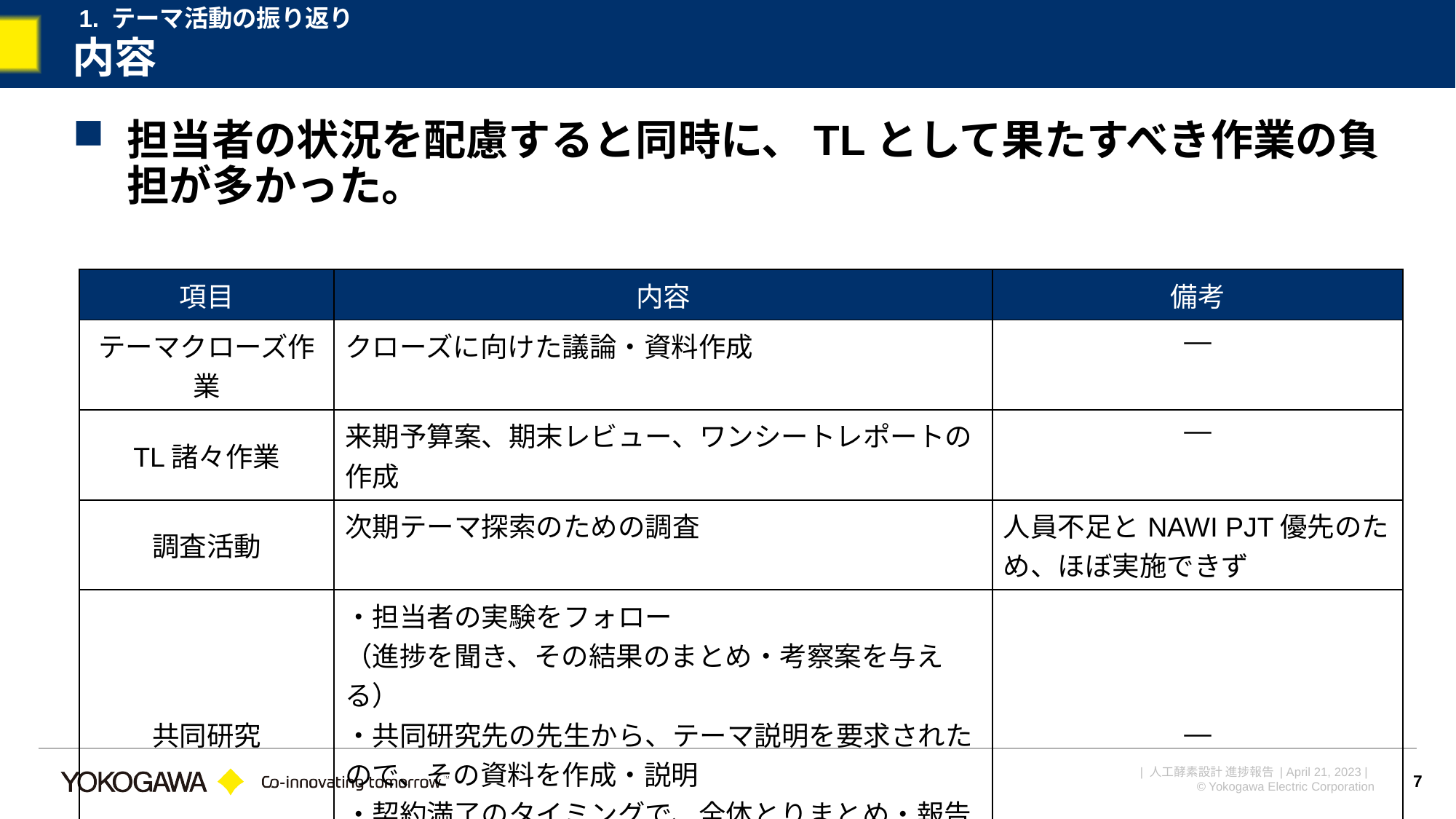

1. テーマ活動の振り返り
# 内容
担当者の状況を配慮すると同時に、TLとして果たすべき作業の負担が多かった。
| 項目 | 内容 | 備考 |
| --- | --- | --- |
| テーマクローズ作業 | クローズに向けた議論・資料作成 | ― |
| TL諸々作業 | 来期予算案、期末レビュー、ワンシートレポートの作成 | ― |
| 調査活動 | 次期テーマ探索のための調査 | 人員不足とNAWI PJT優先のため、ほぼ実施できず |
| 共同研究 | ・担当者の実験をフォロー （進捗を聞き、その結果のまとめ・考察案を与える） ・共同研究先の先生から、テーマ説明を要求されたので、その資料を作成・説明 ・契約満了のタイミングで、全体とりまとめ・報告資料の作成 | ― |
7